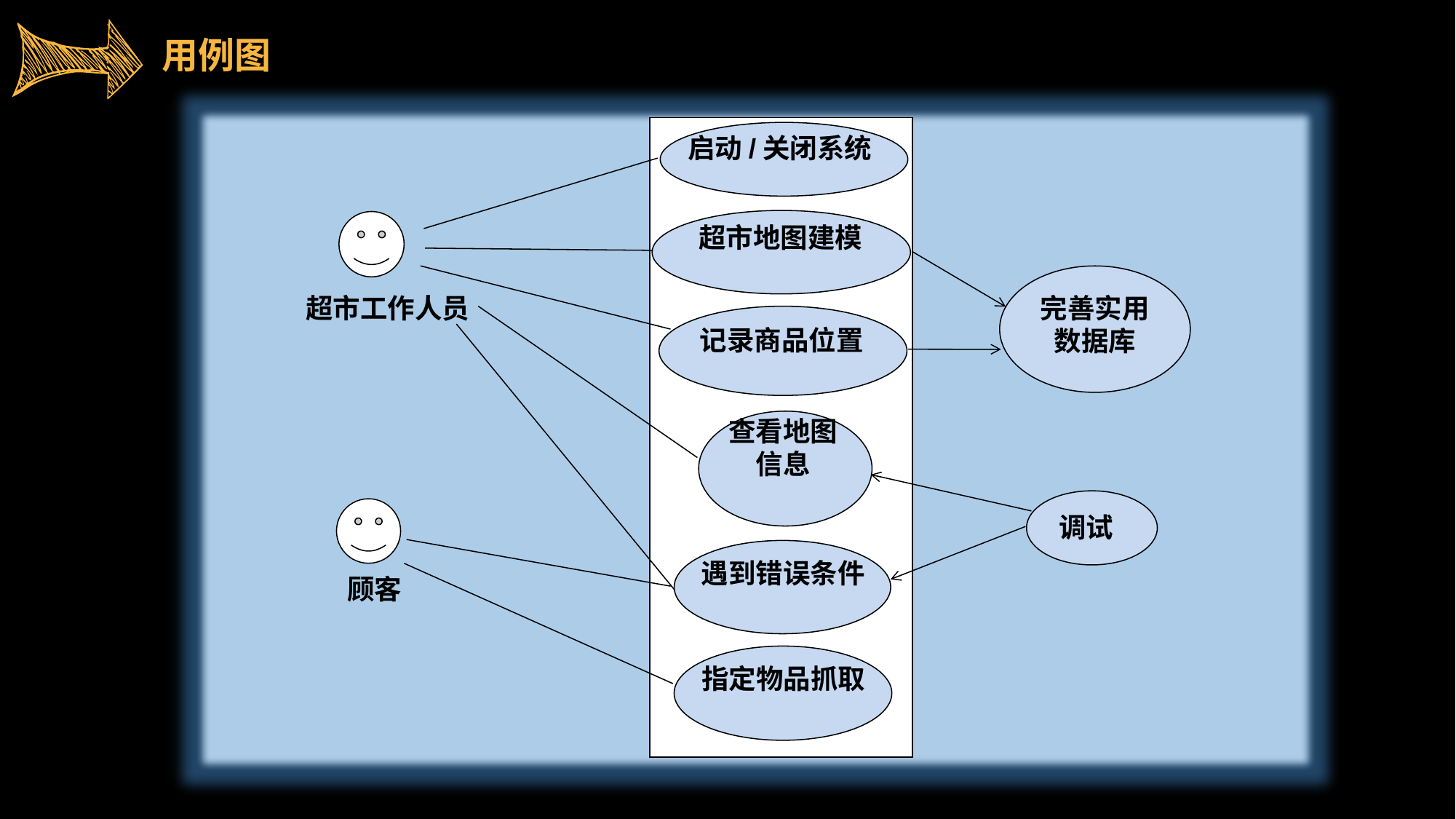

用例图

启动/关闭系统

超市地图建模

记录商品位置

查看地图信息

遇到错误条件

指定物品抓取

超市工作人员

完善实用数据库

调试

顾客